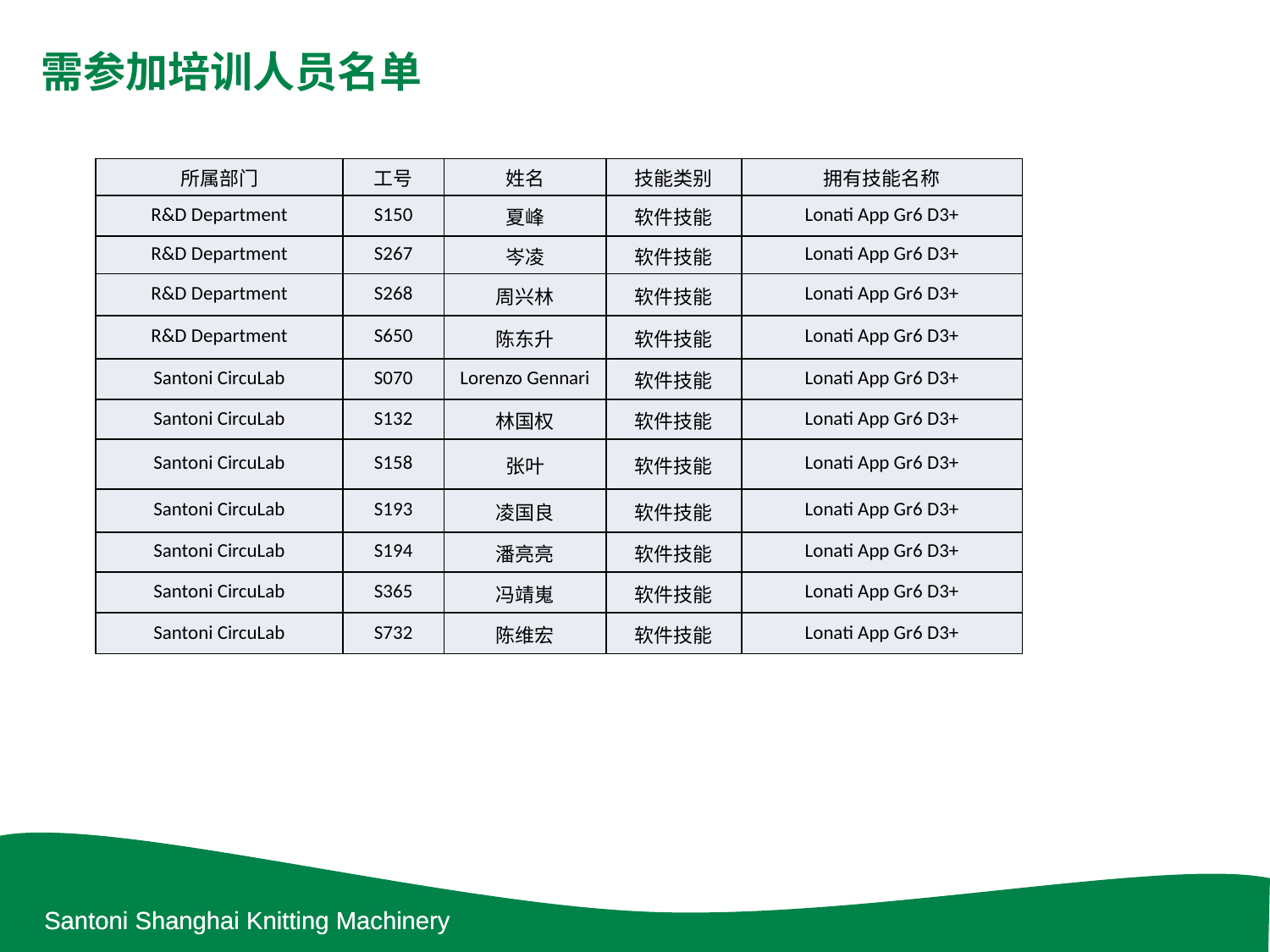

需参加培训人员名单
| 所属部门 | 工号 | 姓名 | 技能类别 | 拥有技能名称 |
| --- | --- | --- | --- | --- |
| R&D Department | S150 | 夏峰 | 软件技能 | Lonati App Gr6 D3+ |
| R&D Department | S267 | 岑凌 | 软件技能 | Lonati App Gr6 D3+ |
| R&D Department | S268 | 周兴林 | 软件技能 | Lonati App Gr6 D3+ |
| R&D Department | S650 | 陈东升 | 软件技能 | Lonati App Gr6 D3+ |
| Santoni CircuLab | S070 | Lorenzo Gennari | 软件技能 | Lonati App Gr6 D3+ |
| Santoni CircuLab | S132 | 林国权 | 软件技能 | Lonati App Gr6 D3+ |
| Santoni CircuLab | S158 | 张叶 | 软件技能 | Lonati App Gr6 D3+ |
| Santoni CircuLab | S193 | 凌国良 | 软件技能 | Lonati App Gr6 D3+ |
| Santoni CircuLab | S194 | 潘亮亮 | 软件技能 | Lonati App Gr6 D3+ |
| Santoni CircuLab | S365 | 冯靖嵬 | 软件技能 | Lonati App Gr6 D3+ |
| Santoni CircuLab | S732 | 陈维宏 | 软件技能 | Lonati App Gr6 D3+ |